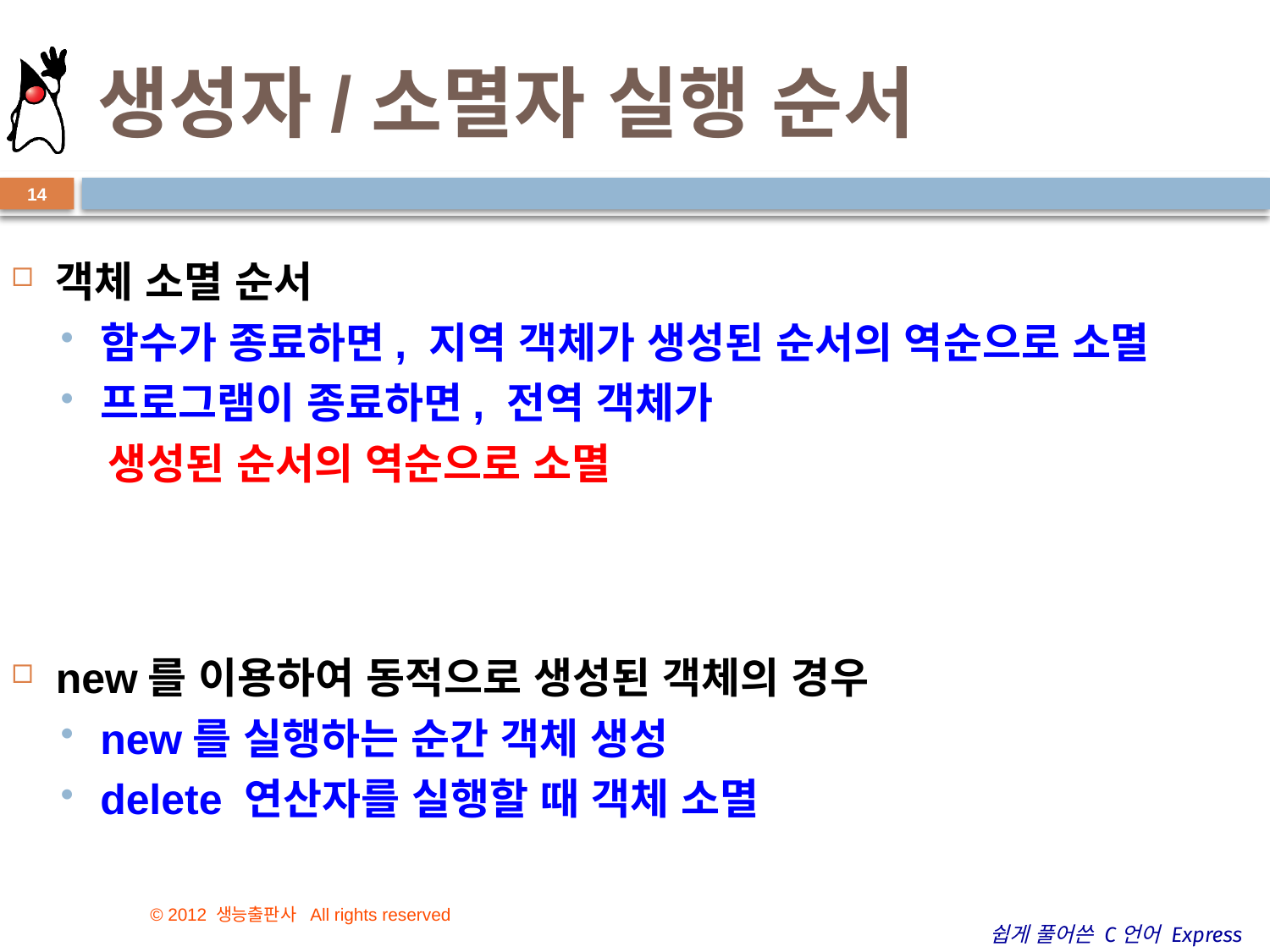

# 생성자/소멸자 실행 순서
14

객체 소멸 순서
함수가 종료하면, 지역 객체가 생성된 순서의 역순으로 소멸
프로그램이 종료하면, 전역 객체가
   생성된 순서의 역순으로 소멸

new를 이용하여 동적으로 생성된 객체의 경우
new를 실행하는 순간 객체 생성
delete 연산자를 실행할 때 객체 소멸